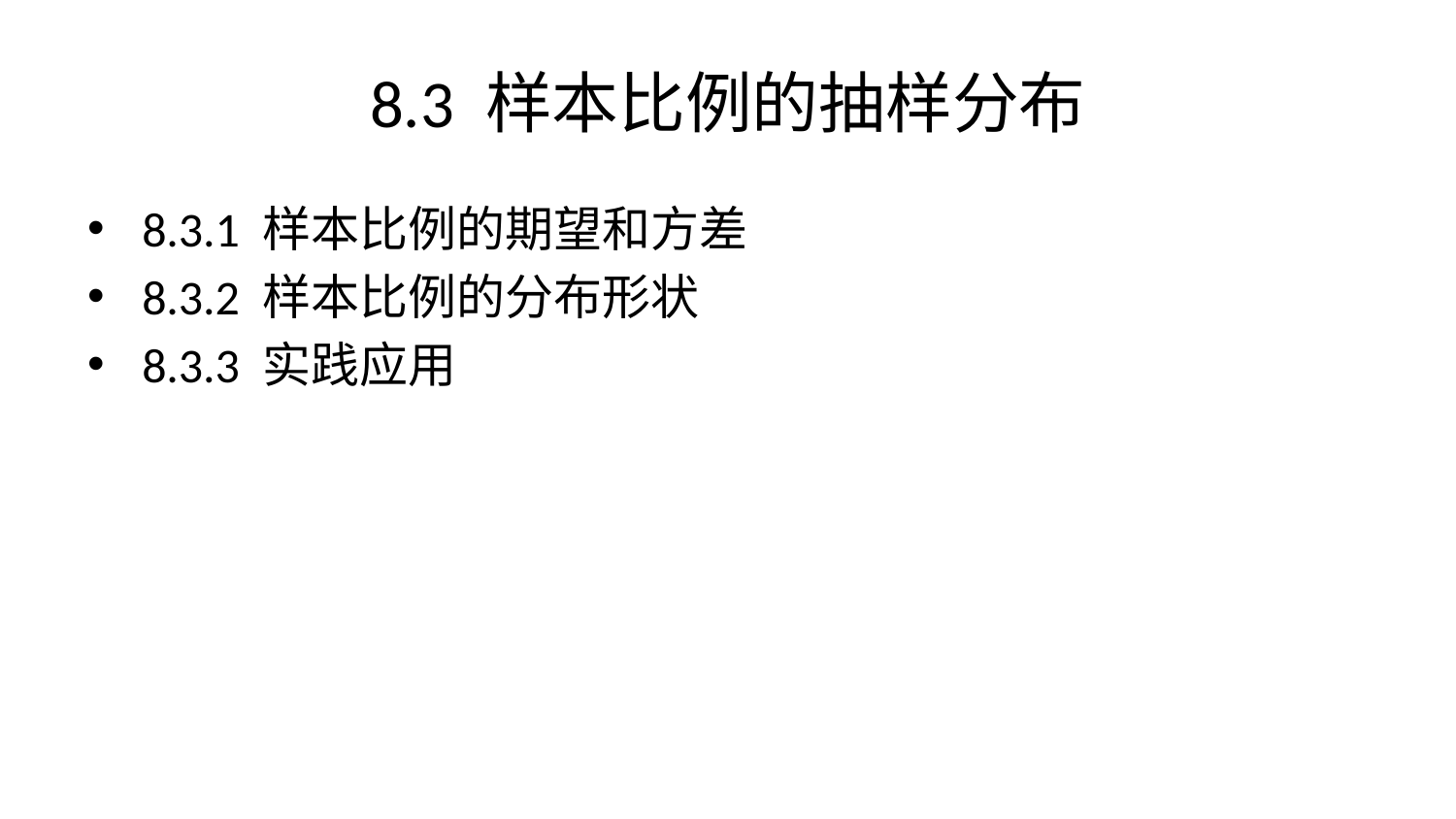

# 8.3 样本比例的抽样分布
8.3.1 样本比例的期望和方差
8.3.2 样本比例的分布形状
8.3.3 实践应用